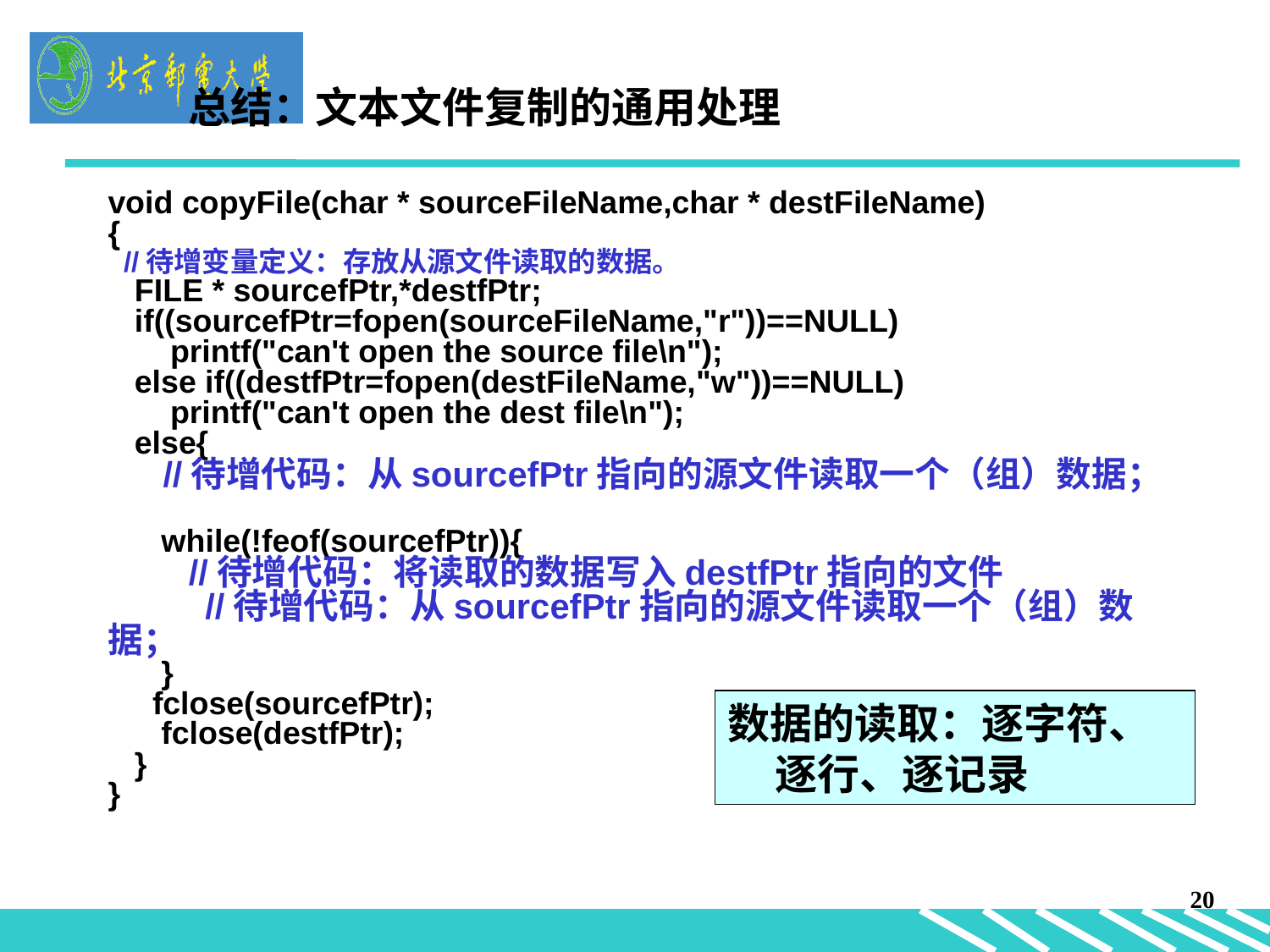

总结：文本文件复制的通用处理
void copyFile(char * sourceFileName,char * destFileName)
{
  //待增变量定义：存放从源文件读取的数据。
   FILE * sourcefPtr,*destfPtr;
   if((sourcefPtr=fopen(sourceFileName,"r"))==NULL)
       printf("can't open the source file\n");
   else if((destfPtr=fopen(destFileName,"w"))==NULL)
       printf("can't open the dest file\n");
   else{
      //待增代码：从sourcefPtr指向的源文件读取一个（组）数据；
      while(!feof(sourcefPtr)){
         //待增代码：将读取的数据写入destfPtr指向的文件
          //待增代码：从sourcefPtr指向的源文件读取一个（组）数据；
      }
     fclose(sourcefPtr);
      fclose(destfPtr);
   }
}

数据的读取：逐字符、逐行、逐记录
20